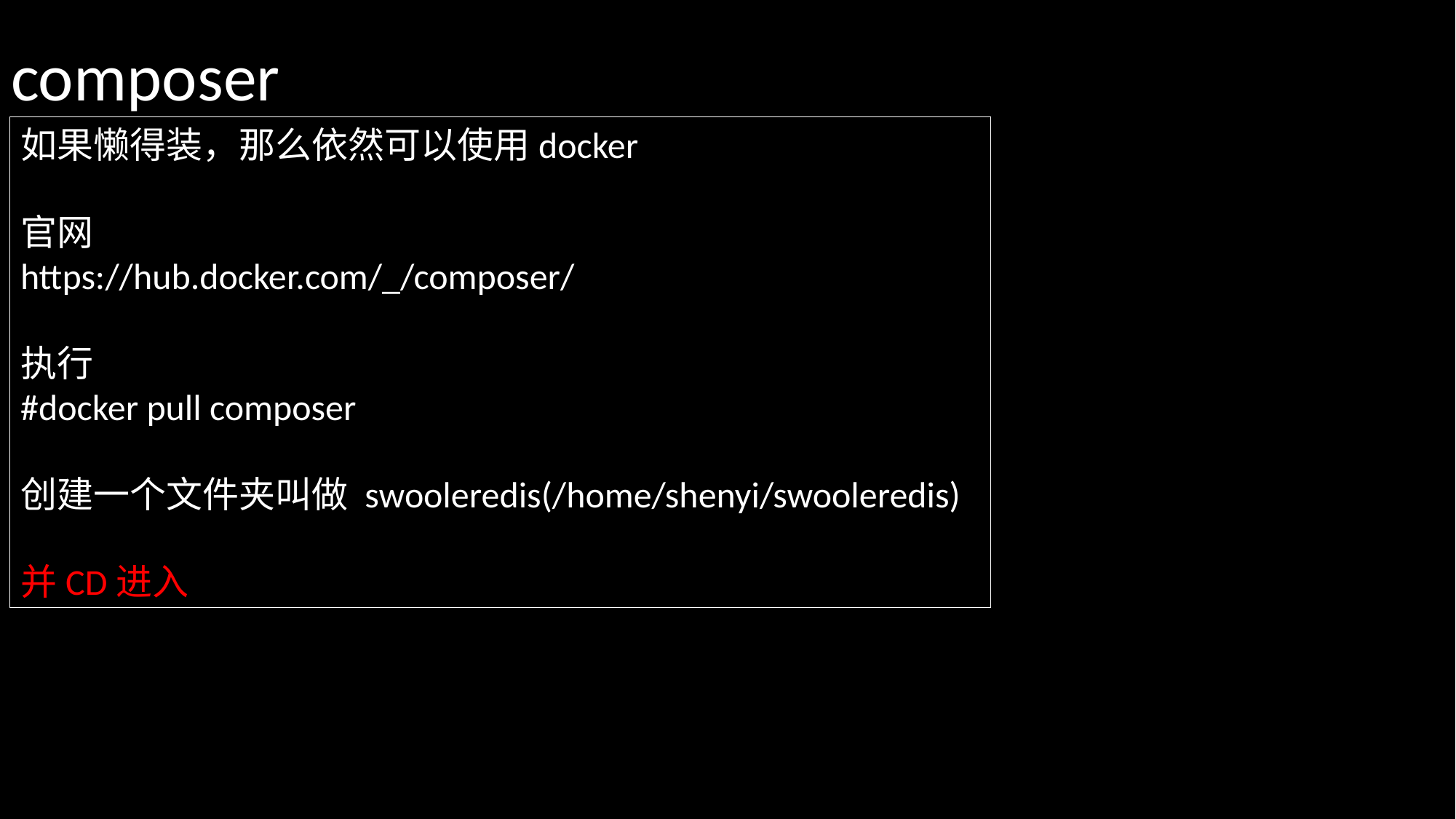

# composer
如果懒得装，那么依然可以使用docker

官网
https://hub.docker.com/_/composer/

执行
#docker pull composer

创建一个文件夹叫做 swooleredis(/home/shenyi/swooleredis)

并CD进入